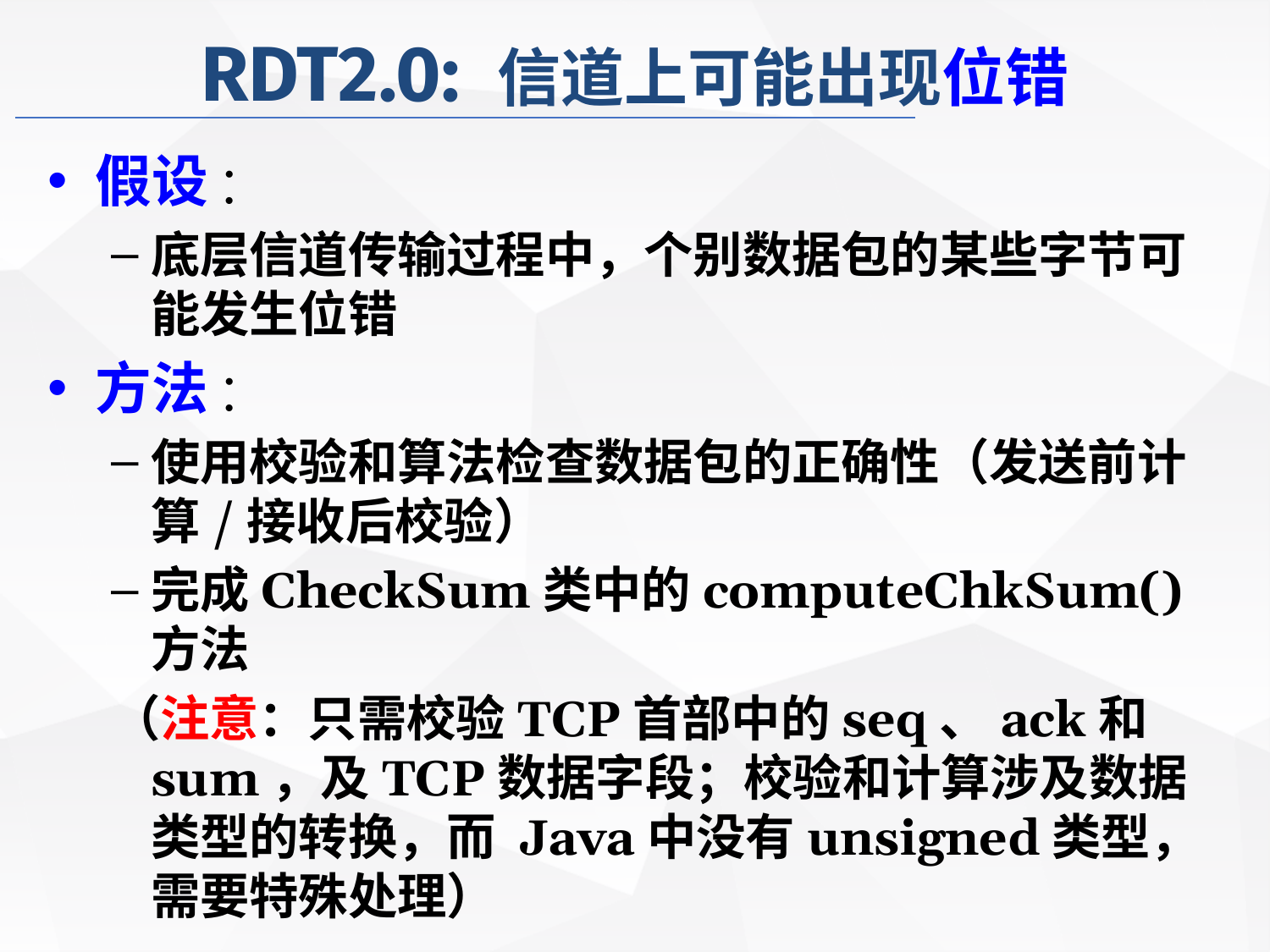

# RDT2.0: 信道上可能出现位错
假设:
底层信道传输过程中，个别数据包的某些字节可能发生位错
方法:
使用校验和算法检查数据包的正确性（发送前计算/接收后校验）
完成CheckSum类中的computeChkSum()方法
（注意：只需校验TCP首部中的seq、ack和sum，及TCP数据字段；校验和计算涉及数据类型的转换，而 Java中没有unsigned类型，需要特殊处理）